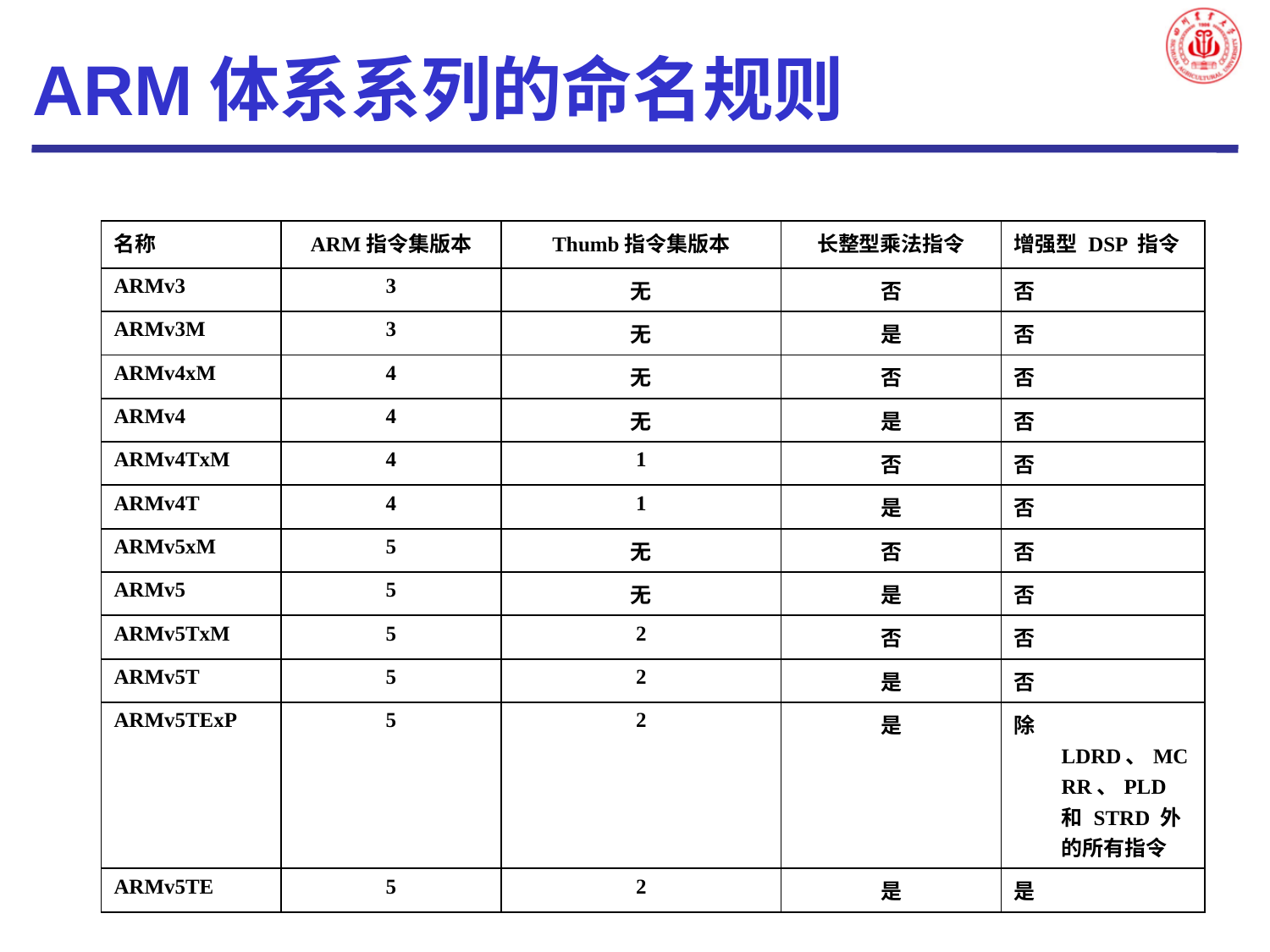

ARM体系系列的命名规则
| 名称 | ARM指令集版本 | Thumb指令集版本 | 长整型乘法指令 | 增强型 DSP 指令 |
| --- | --- | --- | --- | --- |
| ARMv3 | 3 | 无 | 否 | 否 |
| ARMv3M | 3 | 无 | 是 | 否 |
| ARMv4xM | 4 | 无 | 否 | 否 |
| ARMv4 | 4 | 无 | 是 | 否 |
| ARMv4TxM | 4 | 1 | 否 | 否 |
| ARMv4T | 4 | 1 | 是 | 否 |
| ARMv5xM | 5 | 无 | 否 | 否 |
| ARMv5 | 5 | 无 | 是 | 否 |
| ARMv5TxM | 5 | 2 | 否 | 否 |
| ARMv5T | 5 | 2 | 是 | 否 |
| ARMv5TExP | 5 | 2 | 是 | 除 LDRD、MCRR、PLD 和 STRD 外的所有指令 |
| ARMv5TE | 5 | 2 | 是 | 是 |
43